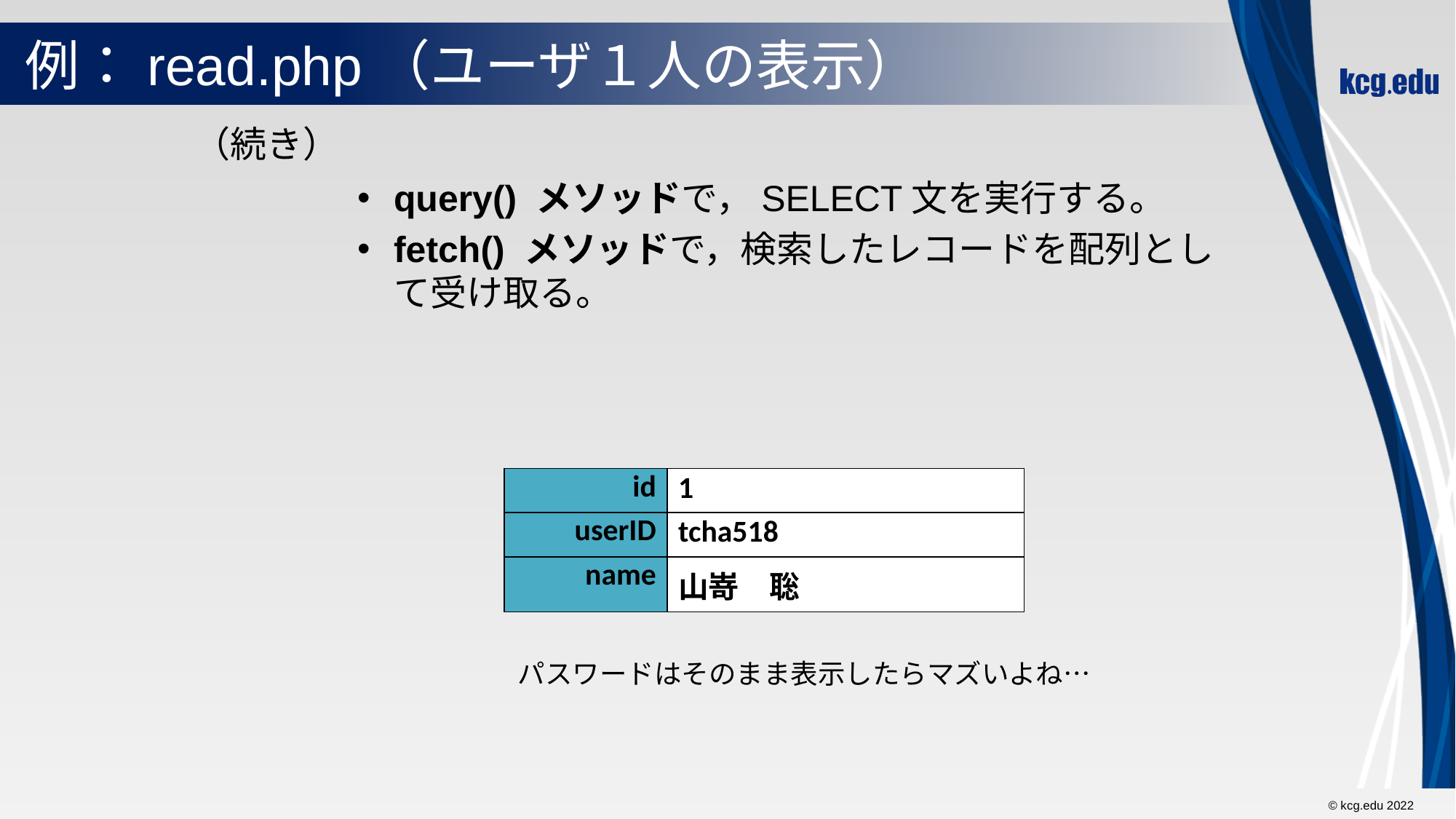

# 例：read.php（ユーザ１人の表示）
（続き）
query() メソッドで，SELECT文を実行する。
fetch() メソッドで，検索したレコードを配列として受け取る。
| id | 1 |
| --- | --- |
| userID | tcha518 |
| name | 山嵜　聡 |
パスワードはそのまま表示したらマズいよね…